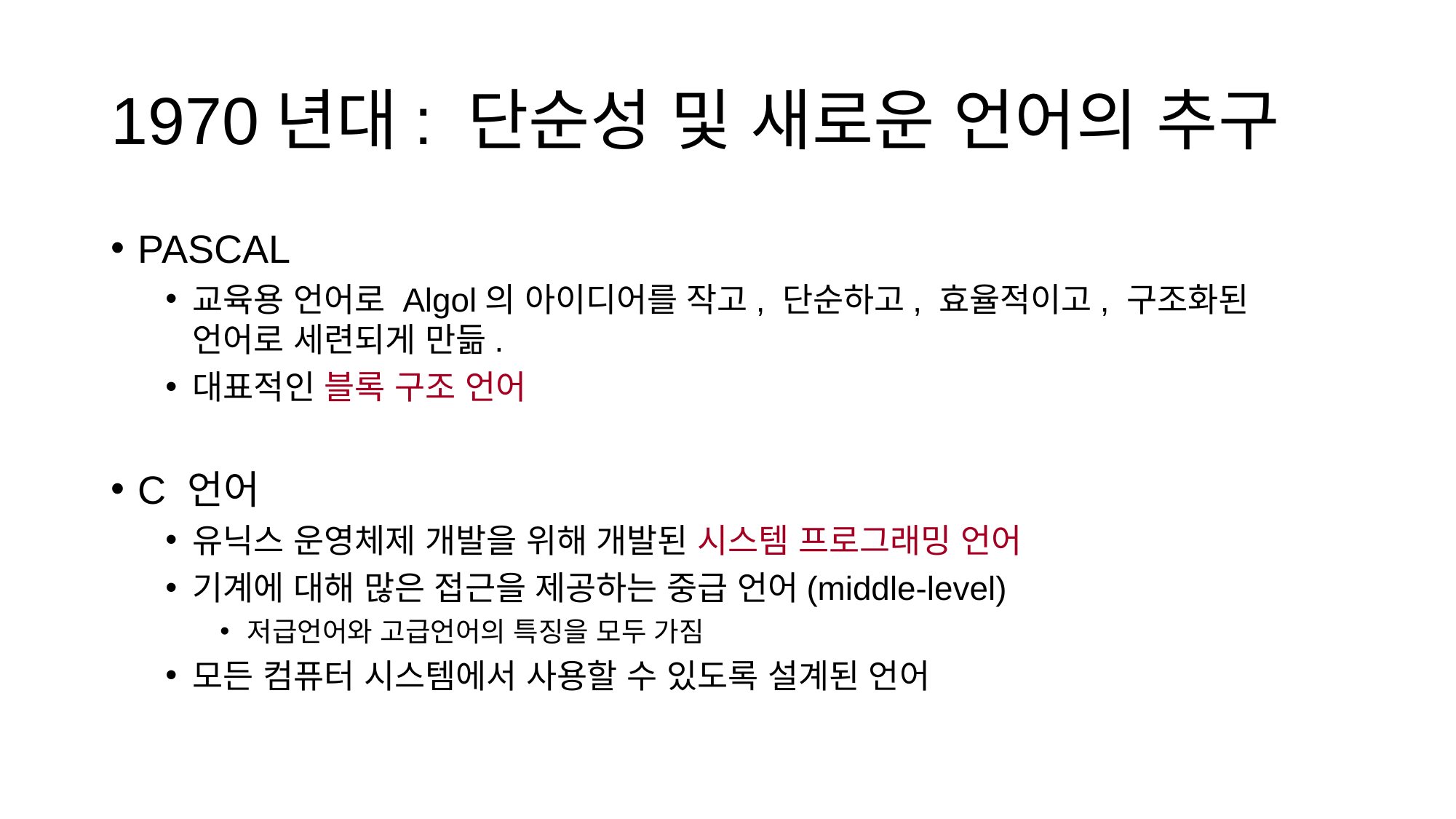

# 1970년대: 단순성 및 새로운 언어의 추구
PASCAL
교육용 언어로 Algol의 아이디어를 작고, 단순하고, 효율적이고, 구조화된 언어로 세련되게 만듦.
대표적인 블록 구조 언어

C 언어
유닉스 운영체제 개발을 위해 개발된 시스템 프로그래밍 언어
기계에 대해 많은 접근을 제공하는 중급 언어(middle-level)
저급언어와 고급언어의 특징을 모두 가짐
모든 컴퓨터 시스템에서 사용할 수 있도록 설계된 언어